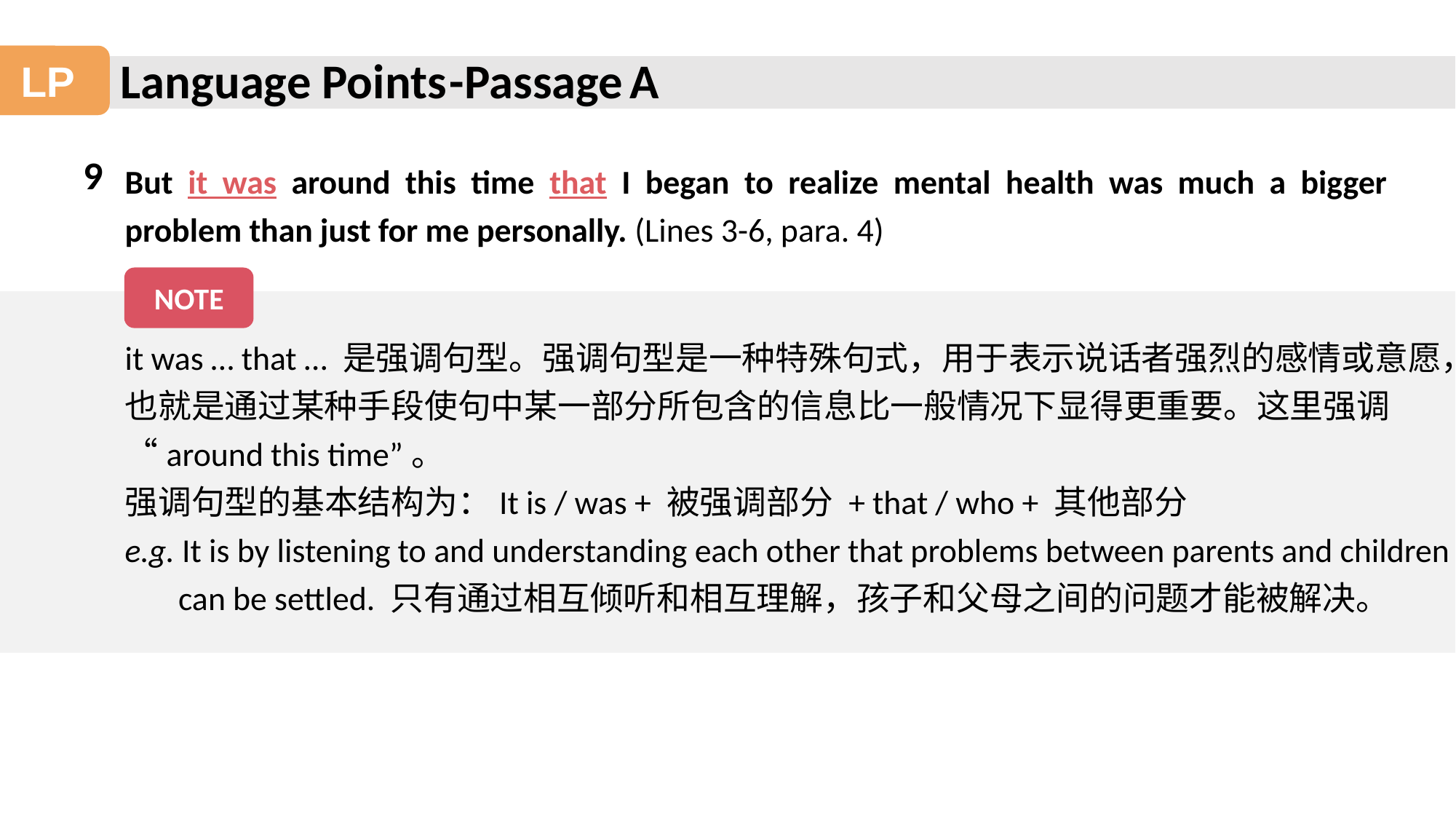

Language Points
-Passage A
LP

9
But it was around this time that I began to realize mental health was much a bigger problem than just for me personally. (Lines 3-6, para. 4)
NOTE

it was … that … 是强调句型。强调句型是一种特殊句式，用于表示说话者强烈的感情或意愿，也就是通过某种手段使句中某一部分所包含的信息比一般情况下显得更重要。这里强调 “around this time”。
强调句型的基本结构为：It is / was + 被强调部分 + that / who + 其他部分
e.g. It is by listening to and understanding each other that problems between parents and children can be settled. 只有通过相互倾听和相互理解，孩子和父母之间的问题才能被解决。